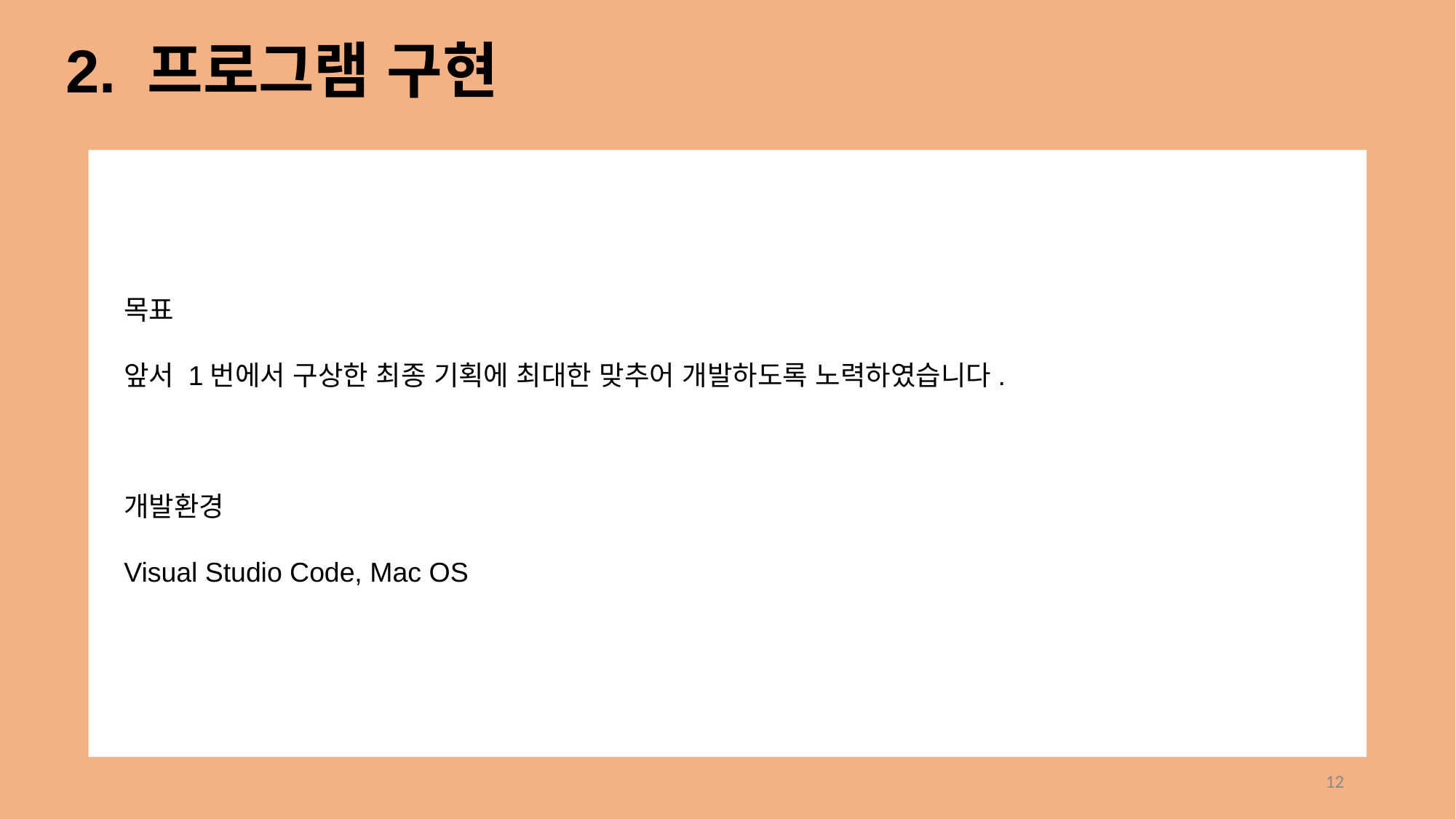

# 2. 프로그램 구현

목표
앞서 1번에서 구상한 최종 기획에 최대한 맞추어 개발하도록 노력하였습니다.

개발환경
Visual Studio Code, Mac OS
12